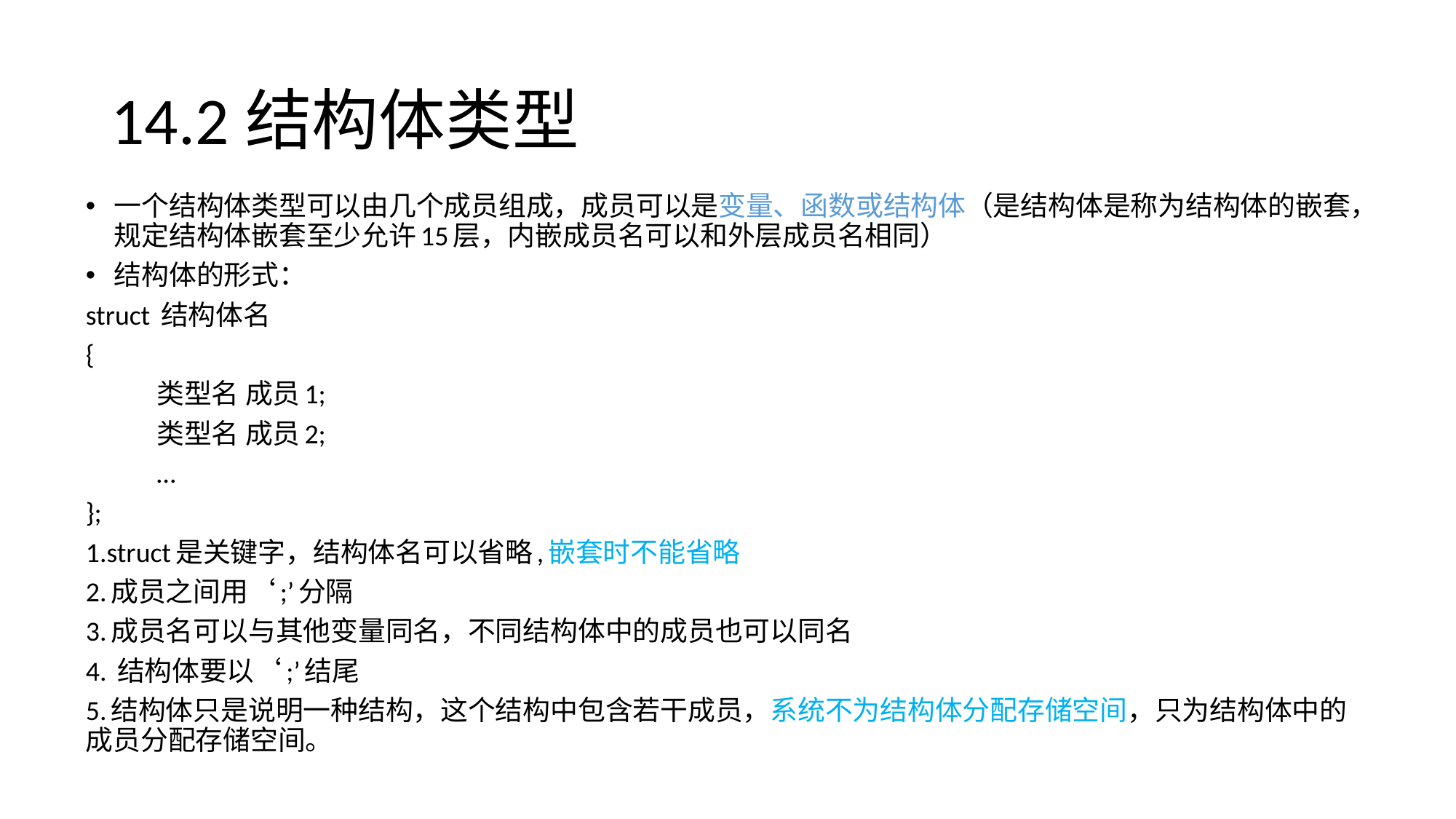

# 14.2结构体类型
一个结构体类型可以由几个成员组成，成员可以是变量、函数或结构体（是结构体是称为结构体的嵌套，规定结构体嵌套至少允许15层，内嵌成员名可以和外层成员名相同）
结构体的形式：
struct 结构体名
{
	类型名 成员1;
	类型名 成员2;
	…
};
1.struct是关键字，结构体名可以省略,嵌套时不能省略
2.成员之间用‘;’分隔
3.成员名可以与其他变量同名，不同结构体中的成员也可以同名
4. 结构体要以‘;’结尾
5.结构体只是说明一种结构，这个结构中包含若干成员，系统不为结构体分配存储空间，只为结构体中的成员分配存储空间。